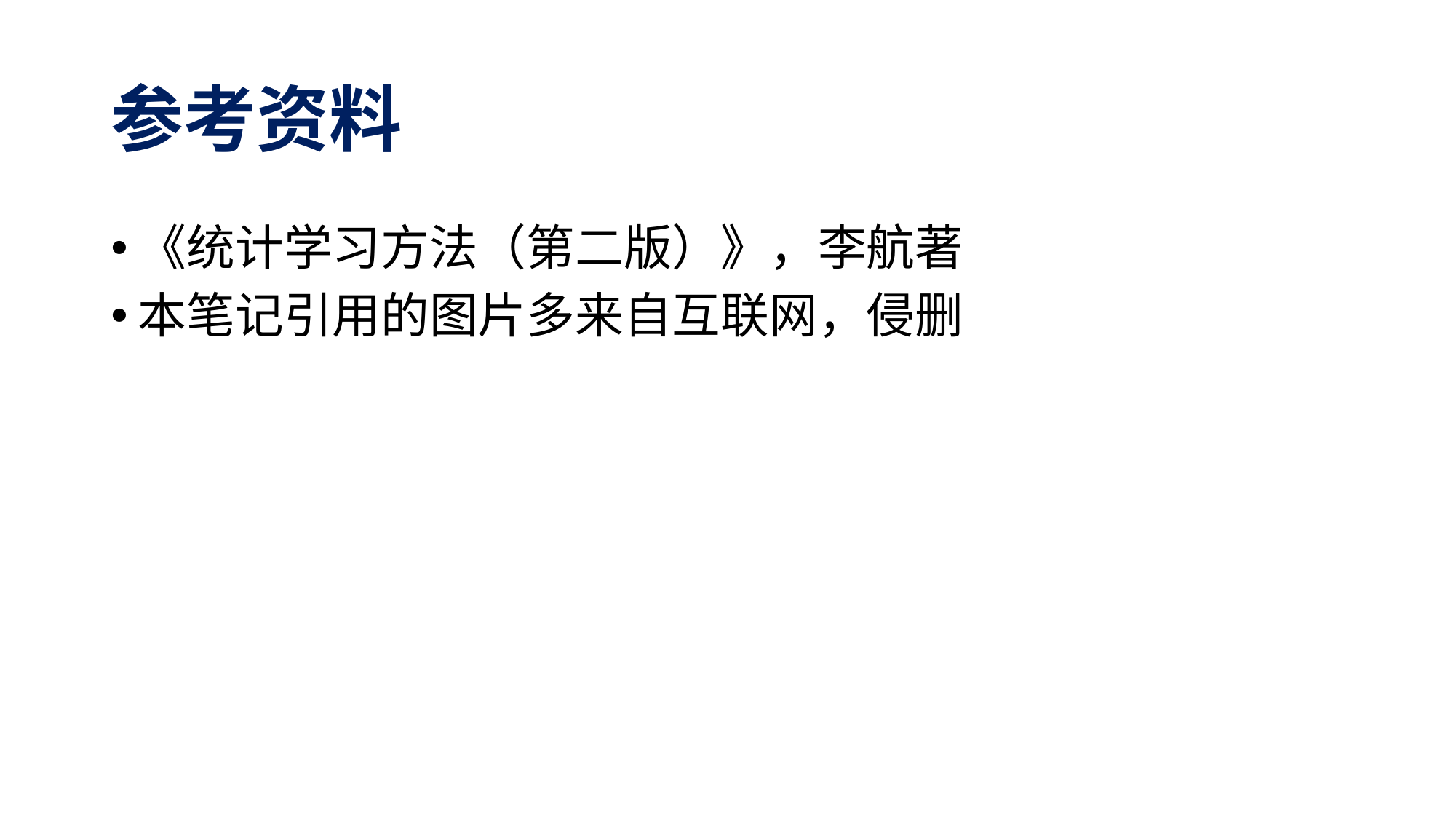

# 参考资料
《统计学习方法（第二版）》，李航著
本笔记引用的图片多来自互联网，侵删